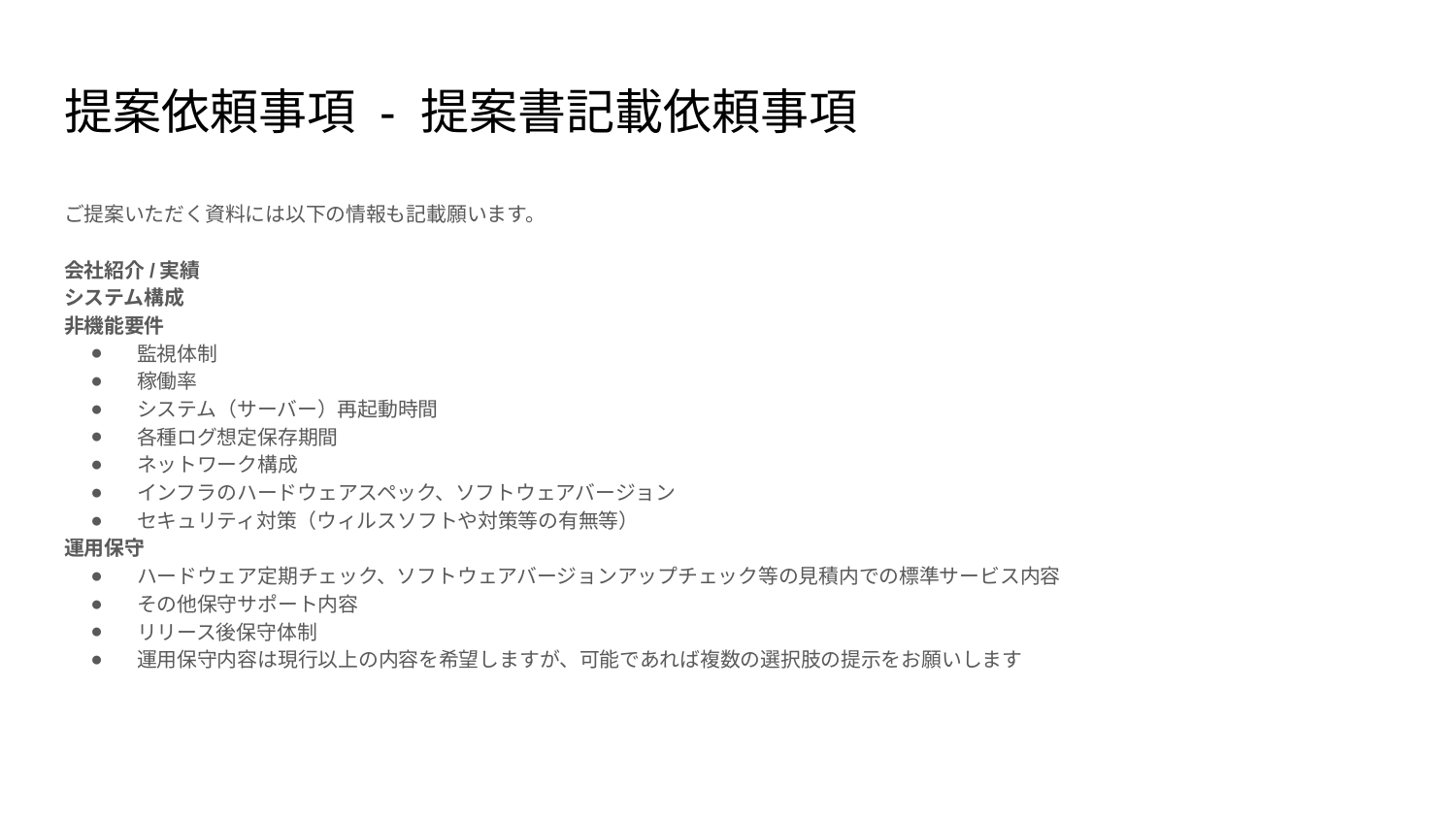

# 提案依頼事項 - 提案書記載依頼事項
ご提案いただく資料には以下の情報も記載願います。

会社紹介/実績
システム構成
非機能要件
監視体制
稼働率
システム（サーバー）再起動時間
各種ログ想定保存期間
ネットワーク構成
インフラのハードウェアスペック、ソフトウェアバージョン
セキュリティ対策（ウィルスソフトや対策等の有無等）
運用保守
ハードウェア定期チェック、ソフトウェアバージョンアップチェック等の見積内での標準サービス内容
その他保守サポート内容
リリース後保守体制
運用保守内容は現行以上の内容を希望しますが、可能であれば複数の選択肢の提示をお願いします